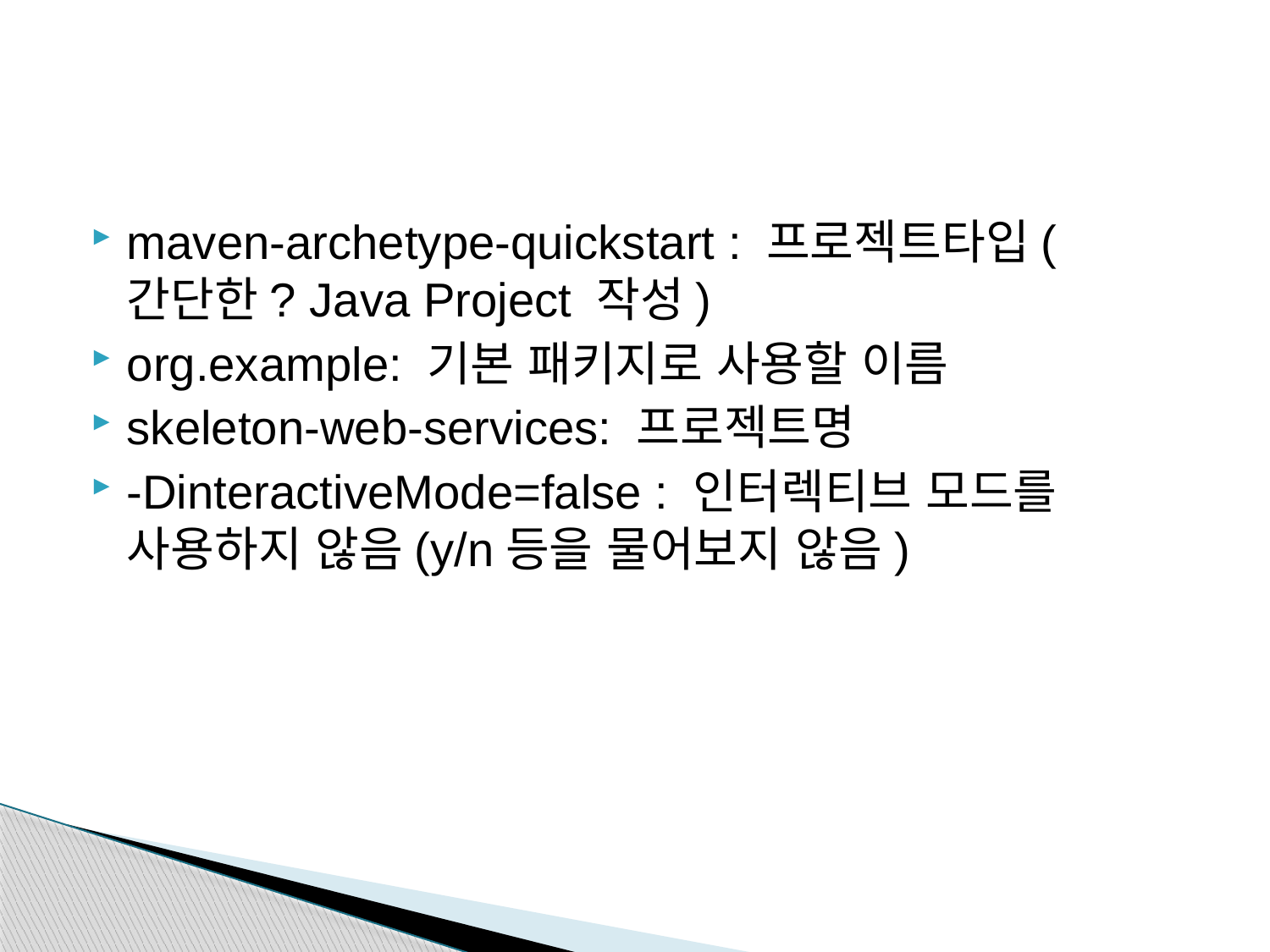

#
maven-archetype-quickstart : 프로젝트타입(간단한? Java Project 작성)
org.example: 기본 패키지로 사용할 이름
skeleton-web-services: 프로젝트명
-DinteractiveMode=false : 인터렉티브 모드를 사용하지 않음(y/n등을 물어보지 않음)